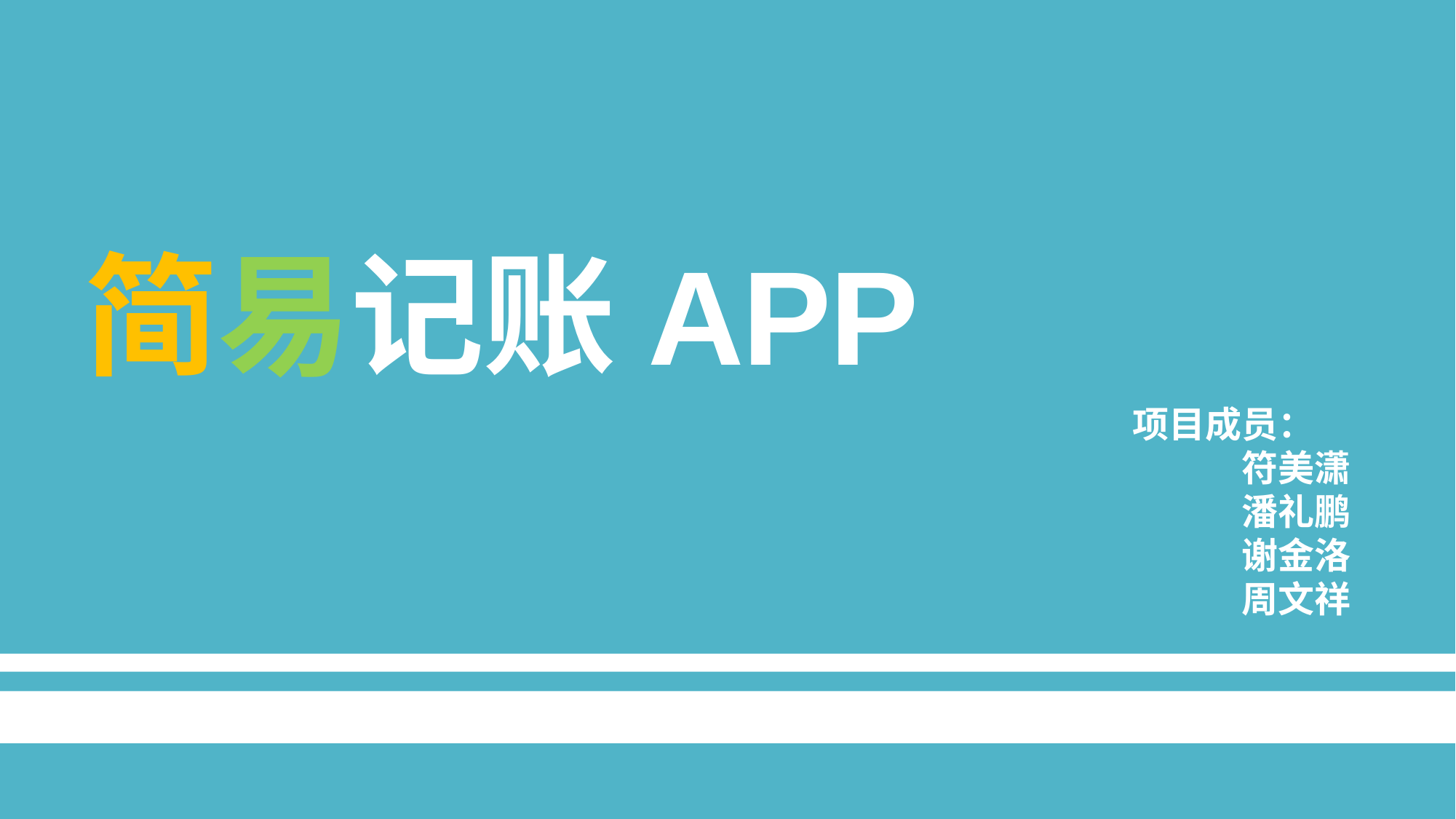

# 简易记账APP
项目成员：
	符美潇
	潘礼鹏
	谢金洛
	周文祥